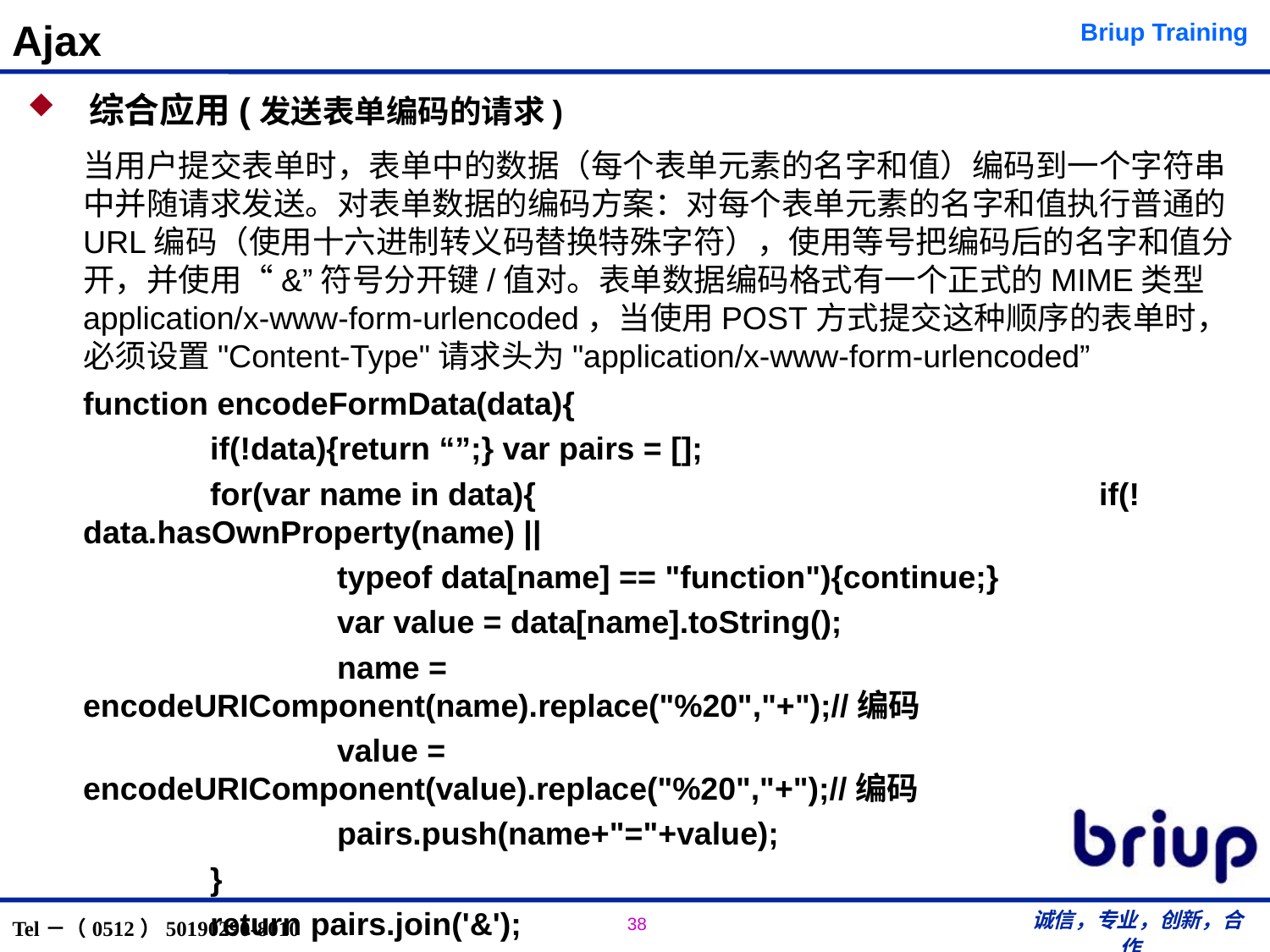

# Ajax
 综合应用(发送表单编码的请求)
当用户提交表单时，表单中的数据（每个表单元素的名字和值）编码到一个字符串中并随请求发送。对表单数据的编码方案：对每个表单元素的名字和值执行普通的URL编码（使用十六进制转义码替换特殊字符），使用等号把编码后的名字和值分开，并使用“&”符号分开键/值对。表单数据编码格式有一个正式的MIME类型 application/x-www-form-urlencoded，当使用POST方式提交这种顺序的表单时，必须设置"Content-Type"请求头为"application/x-www-form-urlencoded”
function encodeFormData(data){
	if(!data){return “”;} var pairs = [];
	for(var name in data){					if(!data.hasOwnProperty(name) ||
		typeof data[name] == "function"){continue;}
		var value = data[name].toString();
		name = encodeURIComponent(name).replace("%20","+");//编码
		value = encodeURIComponent(value).replace("%20","+");//编码
		pairs.push(name+"="+value);
	}
	return pairs.join('&');
}